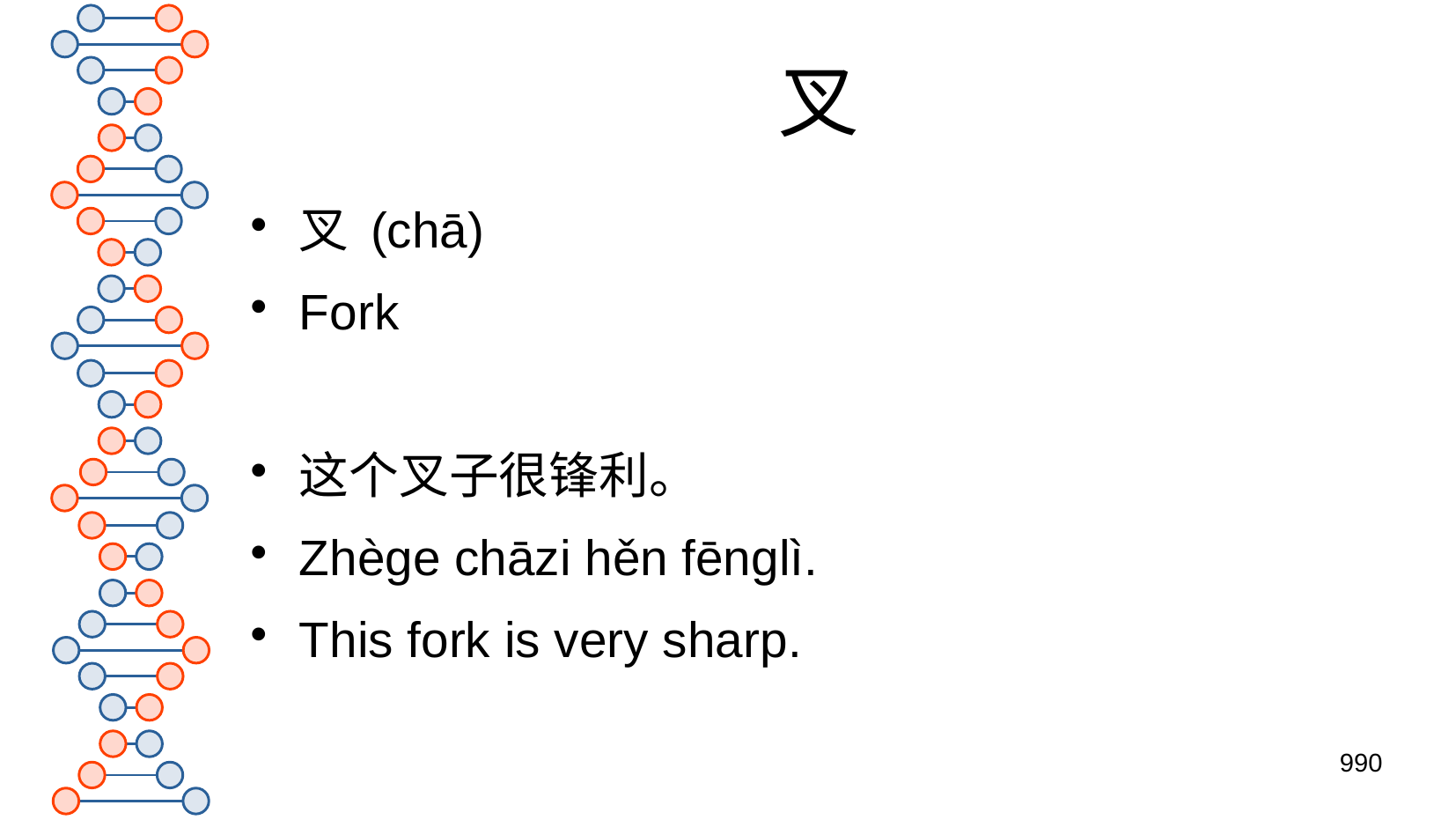

# 叉
叉 (chā)
Fork

这个叉子很锋利。
Zhège chāzi hěn fēnglì.
This fork is very sharp.

990